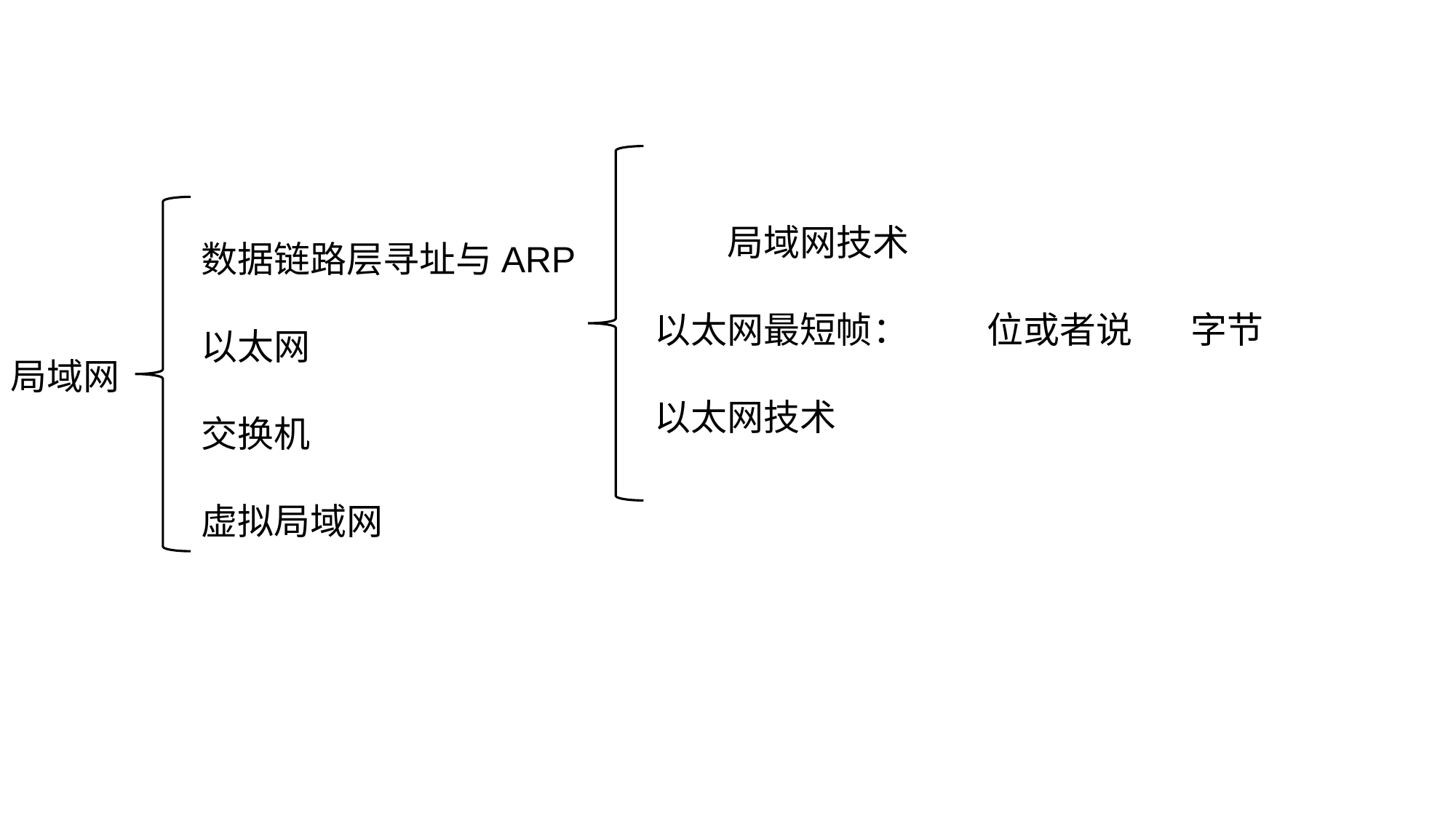

有线局域网技术
以太网最短帧：512位或者说64字节
以太网技术
数据链路层寻址与ARP
以太网
交换机
虚拟局域网

局域网